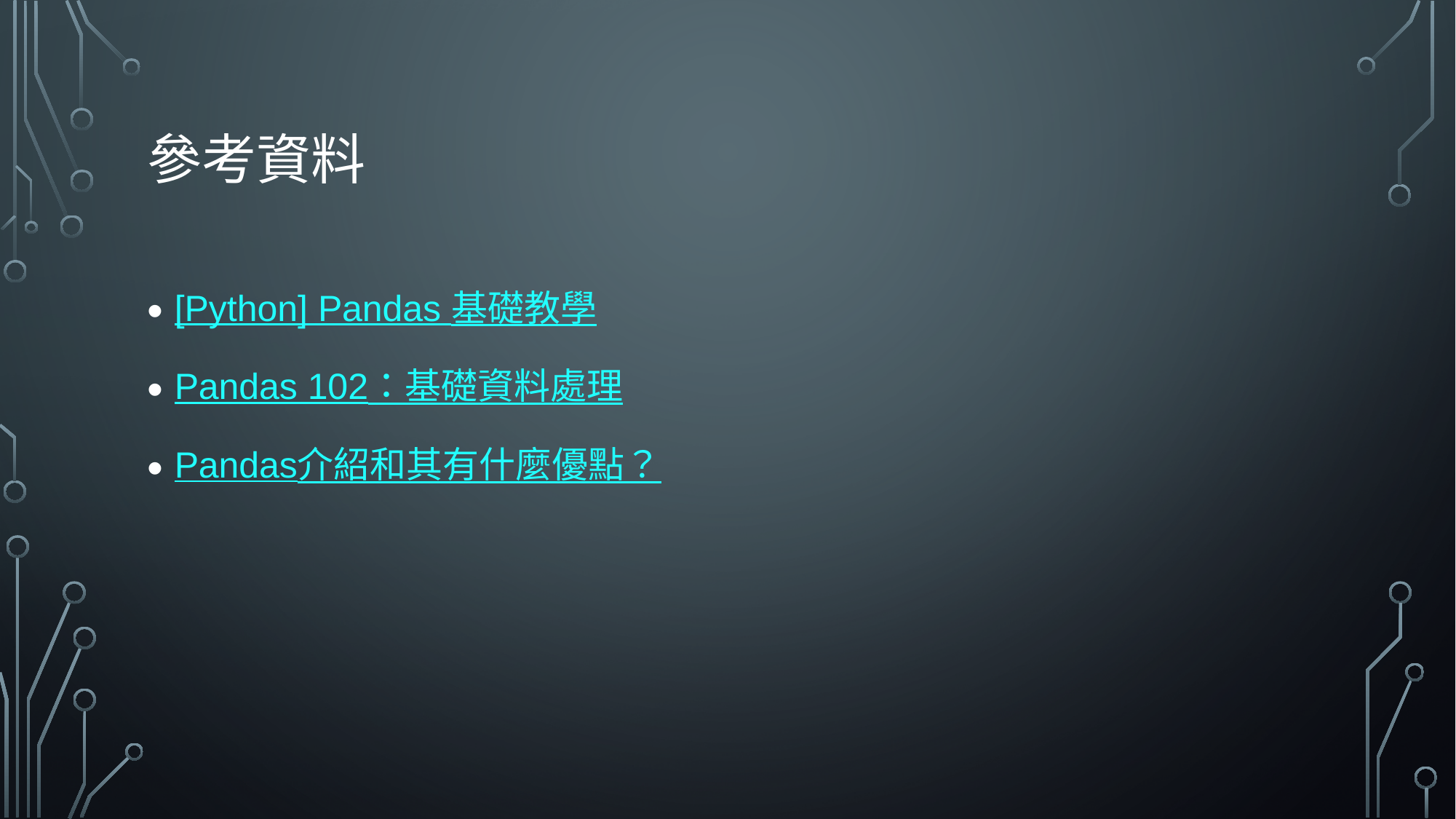

# 參考資料
[Python] Pandas 基礎教學
Pandas 102：基礎資料處理
Pandas介紹和其有什麼優點？